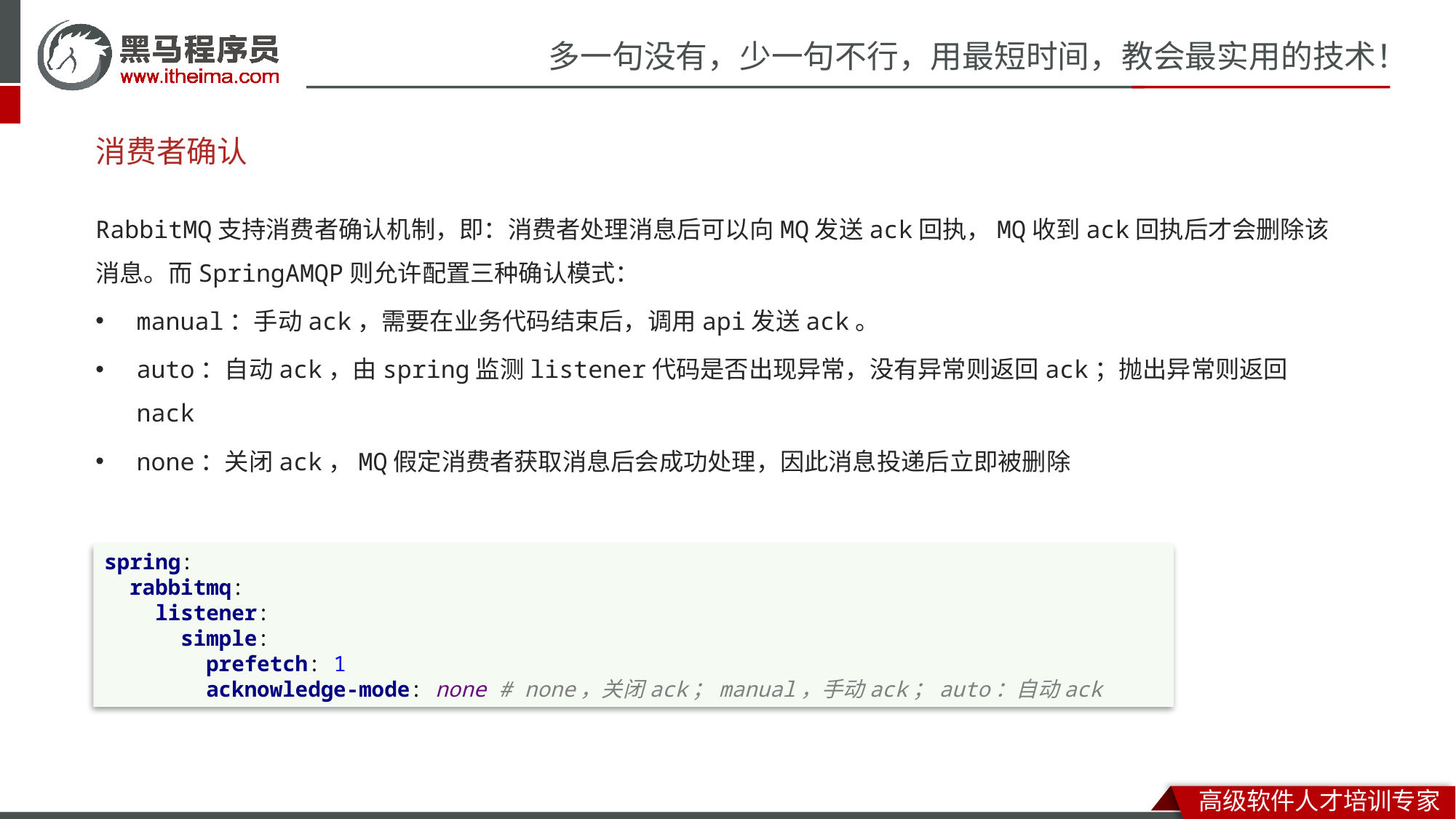

# 消费者确认
RabbitMQ支持消费者确认机制，即：消费者处理消息后可以向MQ发送ack回执，MQ收到ack回执后才会删除该消息。而SpringAMQP则允许配置三种确认模式：
manual：手动ack，需要在业务代码结束后，调用api发送ack。
auto：自动ack，由spring监测listener代码是否出现异常，没有异常则返回ack；抛出异常则返回nack
none：关闭ack，MQ假定消费者获取消息后会成功处理，因此消息投递后立即被删除

配置方式是修改application.yml文件，添加下面配置：
spring:
  rabbitmq:
    listener:
      simple:
        prefetch: 1
        acknowledge-mode: none # none，关闭ack；manual，手动ack；auto：自动ack